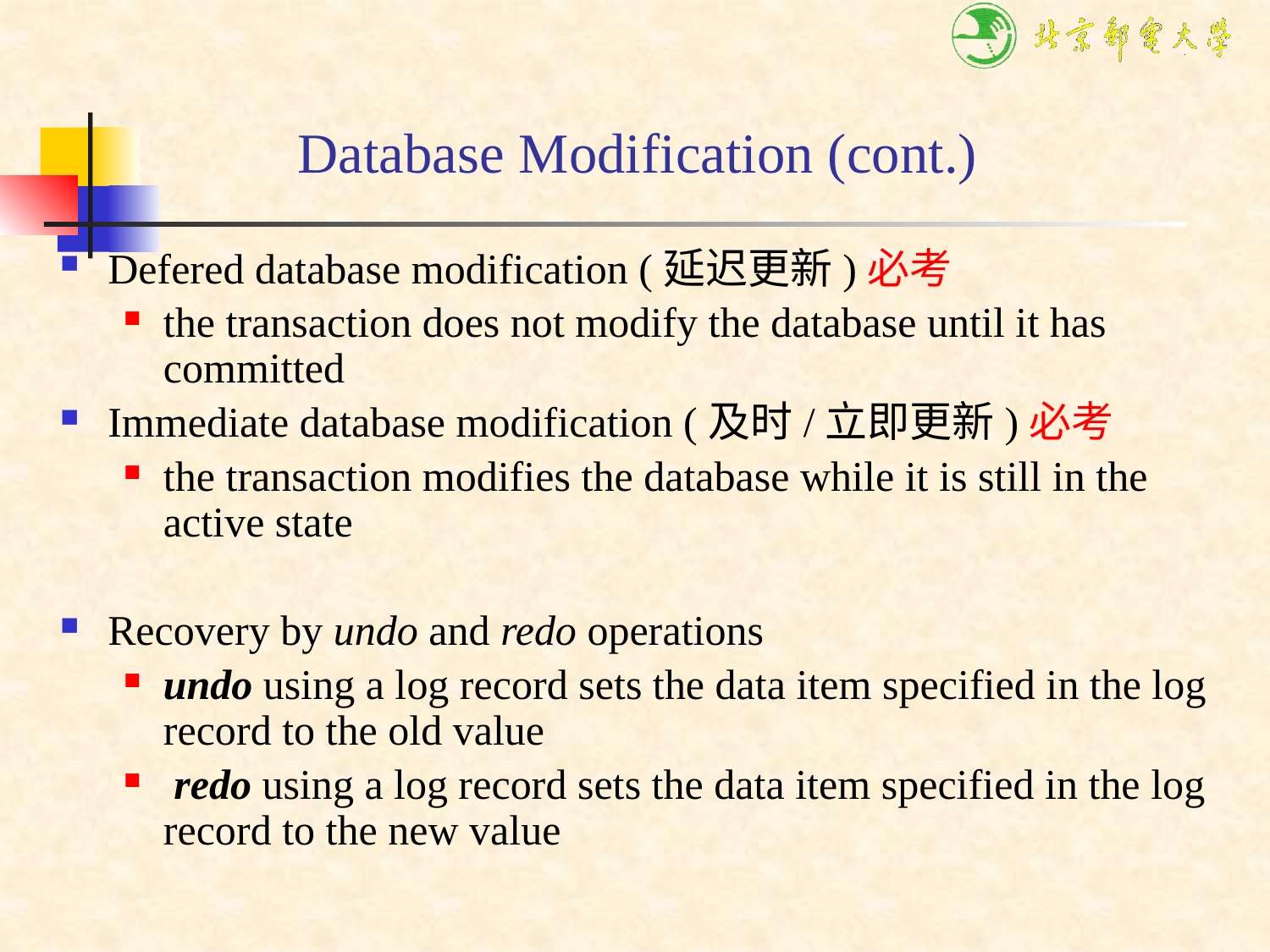

# Database Modification (cont.)
Defered database modification (延迟更新)必考
the transaction does not modify the database until it has committed
Immediate database modification (及时/立即更新)必考
the transaction modifies the database while it is still in the active state

Recovery by undo and redo operations
undo using a log record sets the data item specified in the log record to the old value
 redo using a log record sets the data item specified in the log record to the new value

27